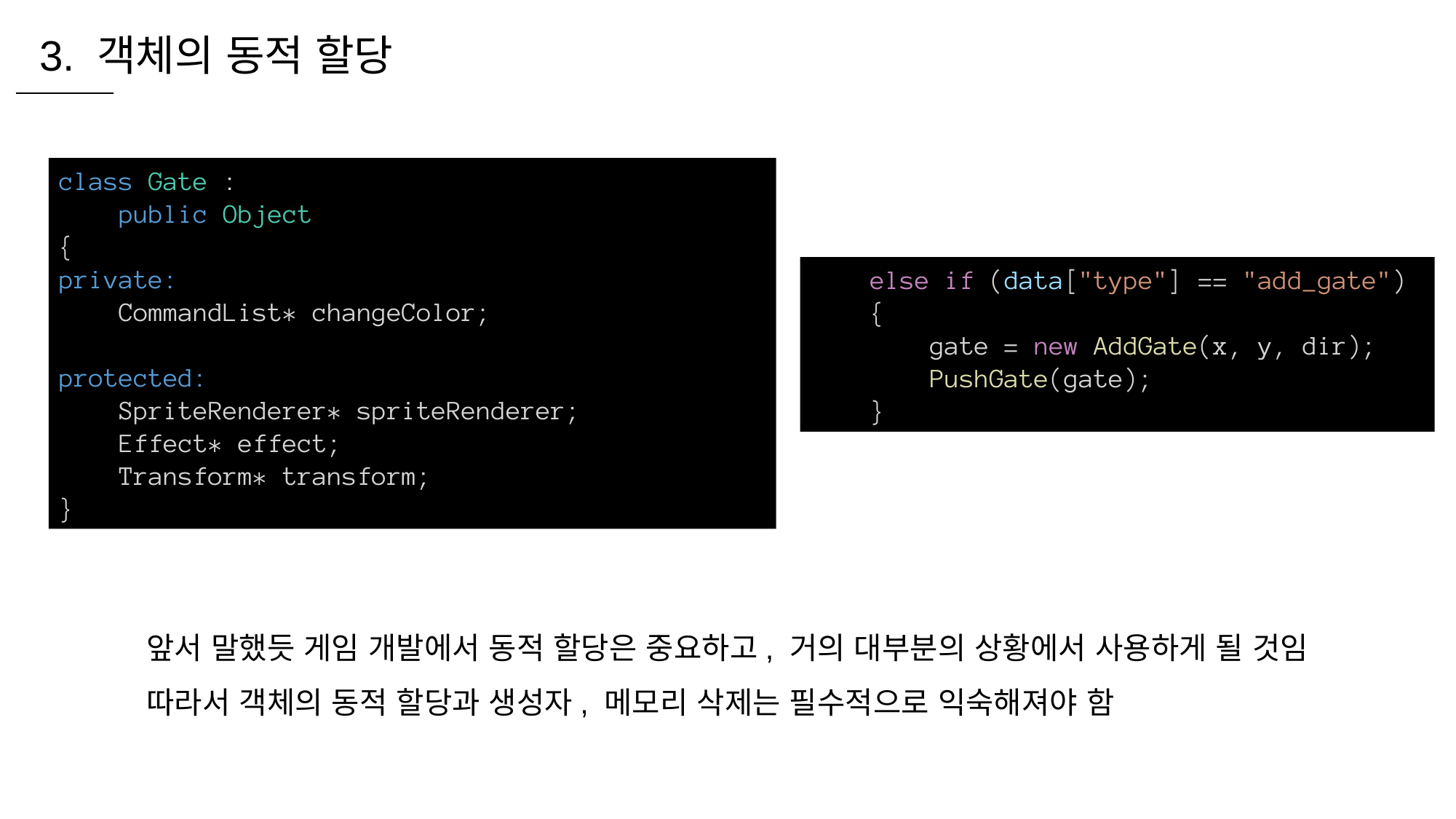

3. 객체의 동적 할당
class Gate :
    public Object
{
private:
    CommandList* changeColor;
protected:
    SpriteRenderer* spriteRenderer;
    Effect* effect;
    Transform* transform;
}
    else if (data["type"] == "add_gate")
    {
        gate = new AddGate(x, y, dir);
        PushGate(gate);
    }
앞서 말했듯 게임 개발에서 동적 할당은 중요하고, 거의 대부분의 상황에서 사용하게 될 것임
따라서 객체의 동적 할당과 생성자, 메모리 삭제는 필수적으로 익숙해져야 함